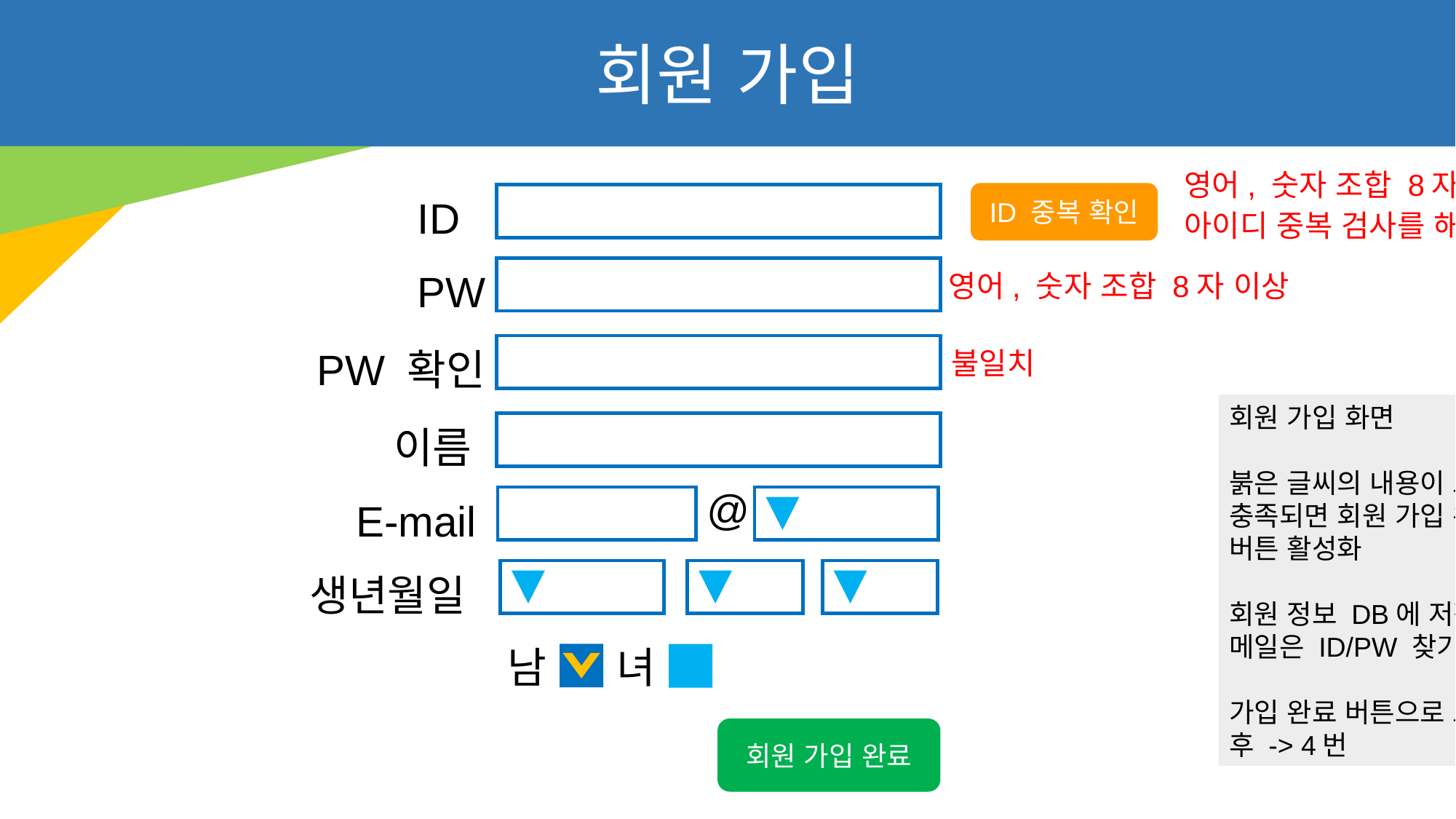

회원 가입
영어, 숫자 조합 8자 이상
ID 중복 확인

ID
아이디 중복 검사를 해주세요

PW
영어, 숫자 조합 8자 이상

PW 확인
불일치
회원 가입 화면

붉은 글씨의 내용이 모두 충족되면 회원 가입 완료 버튼 활성화

회원 정보 DB에 저장
메일은 ID/PW 찾기에 사용

가입 완료 버튼으로 로그인 후 -> 4번

이름
@

E-mail

생년월일

남	녀

회원 가입 완료